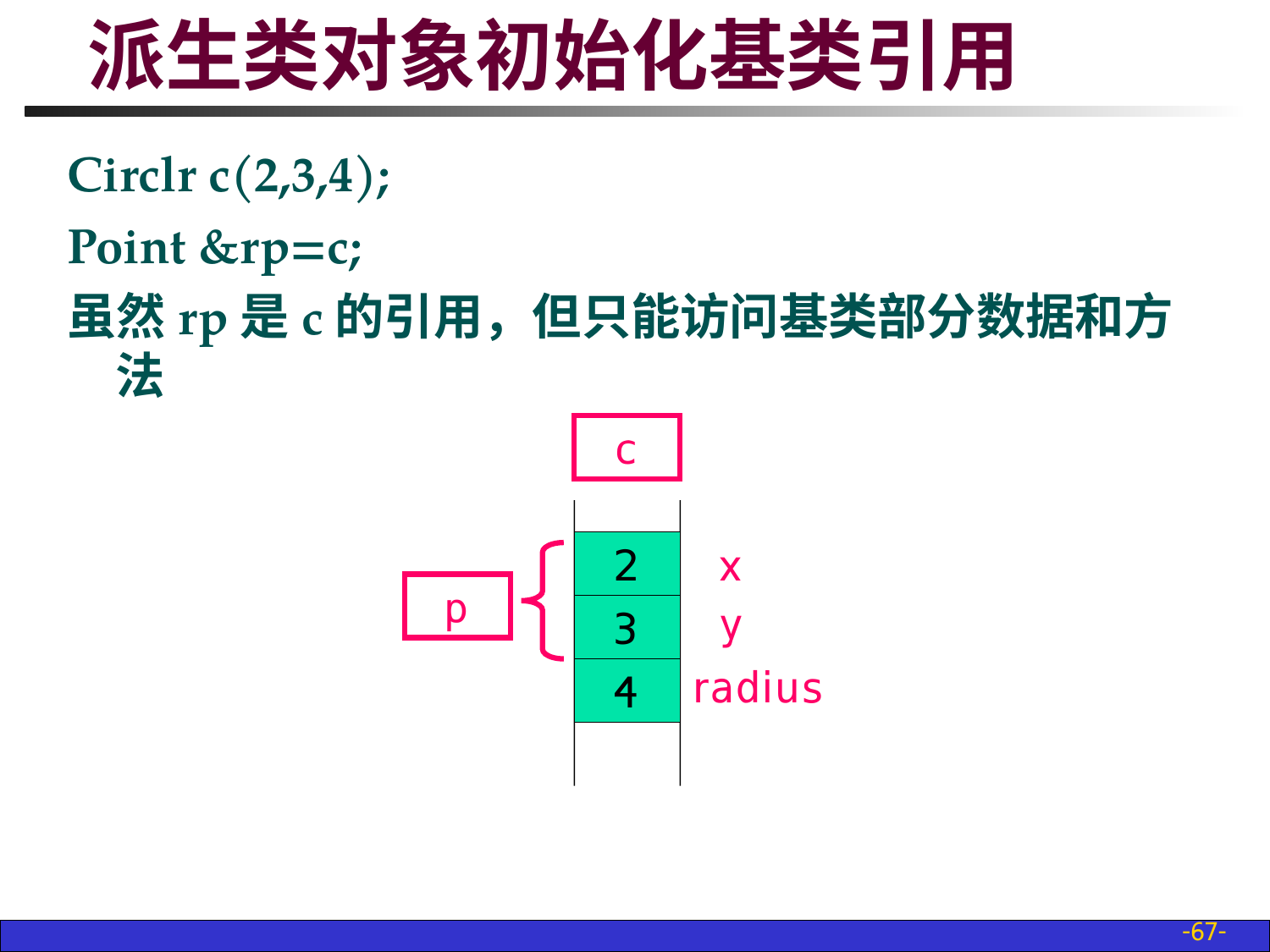

# 派生类对象初始化基类引用
Circlr c(2,3,4);
Point &rp=c;
虽然rp是c的引用，但只能访问基类部分数据和方法
c

2
x
3
y
4
radius

p
-67-